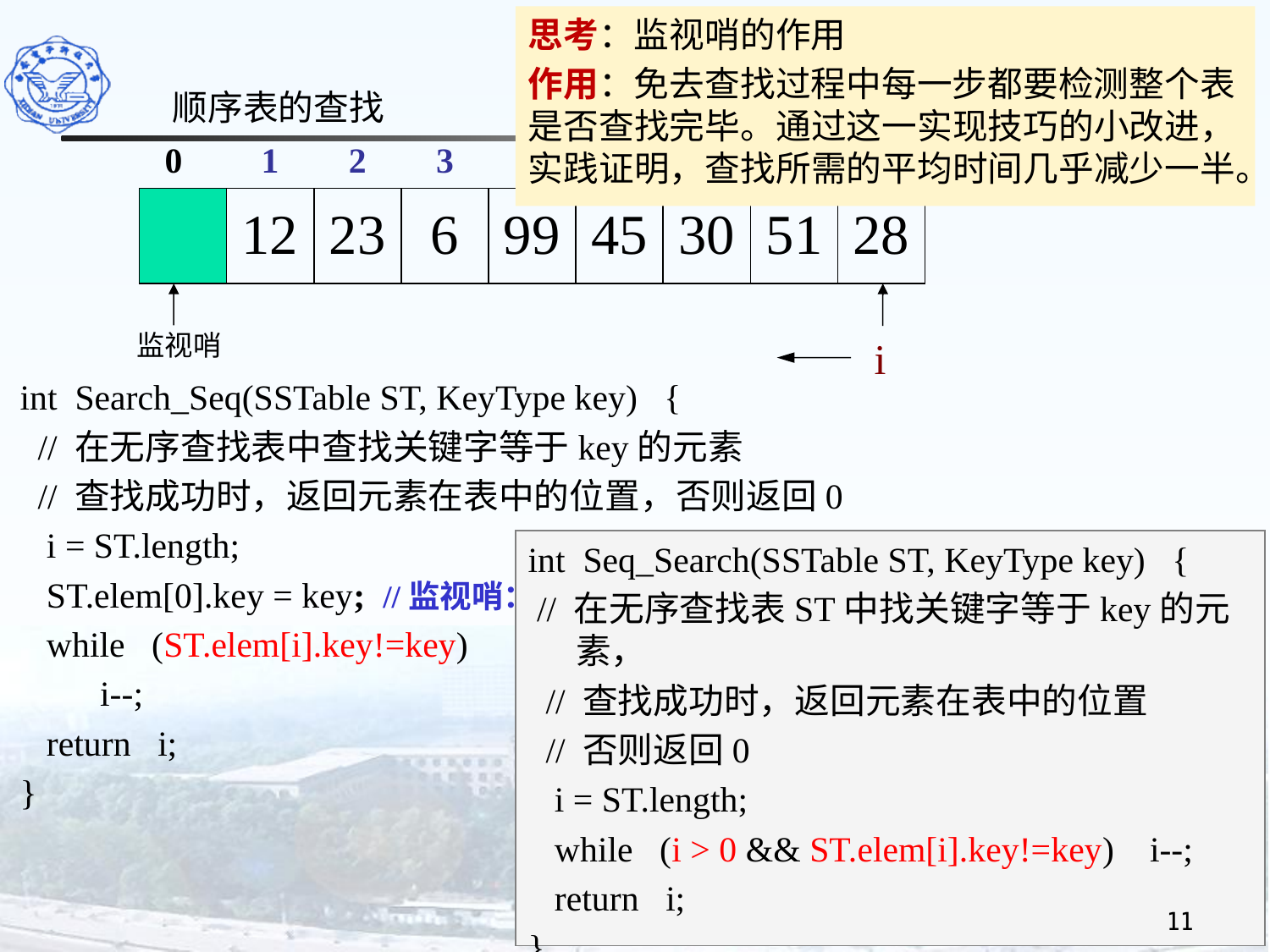

顺序表的查找
思考：监视哨的作用
作用：免去查找过程中每一步都要检测整个表是否查找完毕。通过这一实现技巧的小改进，实践证明，查找所需的平均时间几乎减少一半。
0
1
2
3
4
5
6
7
8

12
23
6
99
45
30
51
28

监视哨
i

int  Search_Seq(SSTable ST, KeyType key)   {
  // 在无序查找表中查找关键字等于key的元素
  // 查找成功时，返回元素在表中的位置，否则返回0
   i = ST.length;
   ST.elem[0].key = key;  //监视哨：下标为0的位置存放待查找的元素
   while   (ST.elem[i].key!=key)
         i--;
   return   i;
}
int  Seq_Search(SSTable ST, KeyType key)   {
 // 在无序查找表ST中找关键字等于key的元素，
  // 查找成功时，返回元素在表中的位置
  // 否则返回0
   i = ST.length;
   while   (i > 0 && ST.elem[i].key!=key)    i--;
   return   i;
}
11